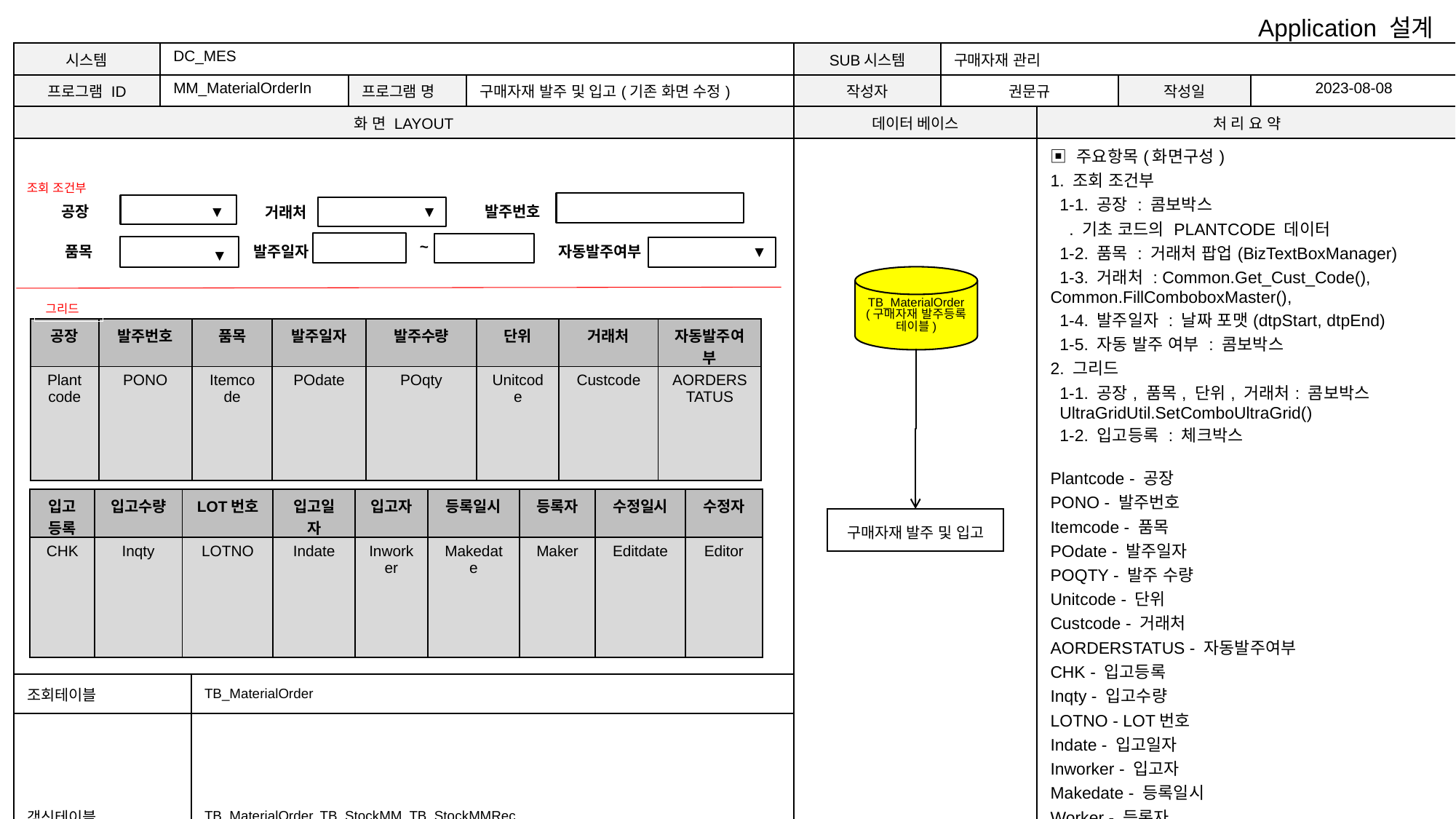

Application 설계
| 시스템 | DC\_MES |  |  |  | SUB시스템 | 구매자재 관리 |  |  |  |
| --- | --- | --- | --- | --- | --- | --- | --- | --- | --- |
| 프로그램 ID | MM\_MaterialOrderIn |  | 프로그램 명 | 구매자재 발주 및 입고(기존 화면 수정) | 작성자 | 권문규 |  | 작성일 | 2023-08-08 |
| 화 면 LAYOUT |  |  |  |  | 데이터 베이스 |  | 처 리 요 약 |  |  |
|  |  |  |  |  |  |  | ▣ 주요항목(화면구성) 1. 조회 조건부 1-1. 공장 : 콤보박스 . 기초 코드의 PLANTCODE 데이터 1-2. 품목 : 거래처 팝업(BizTextBoxManager) 1-3. 거래처 : Common.Get\_Cust\_Code(), Common.FillComboboxMaster(), 1-4. 발주일자 : 날짜 포맷(dtpStart, dtpEnd) 1-5. 자동 발주 여부 : 콤보박스 2. 그리드 1-1. 공장, 품목, 단위, 거래처: 콤보박스 UltraGridUtil.SetComboUltraGrid() 1-2. 입고등록 : 체크박스 Plantcode - 공장 PONO - 발주번호 Itemcode - 품목 POdate - 발주일자 POQTY - 발주 수량 Unitcode - 단위 Custcode - 거래처 AORDERSTATUS - 자동발주여부 CHK - 입고등록 Inqty - 입고수량 LOTNO - LOT번호 Indate - 입고일자 Inworker - 입고자 Makedate - 등록일시 Worker - 등록자 Editdate - 수정일시 Editor - 수정자 |  |  |
| 조회테이블 |  | TB\_MaterialOrder |  |  |  |  |  |  |  |
| 갱신테이블 |  | TB\_MaterialOrder, TB\_StockMM, TB\_StockMMRec |  |  |  |  |  |  |  |
조회 조건부

▼
공장
▼

발주번호
거래처

~
품목

자동발주여부
발주일자

▼

▼

TB_MaterialOrder
(구매자재 발주등록 테이블)
그리드
| 공장 | 발주번호 | 품목 | 발주일자 | 발주수량 | 단위 | 거래처 | 자동발주여부 |
| --- | --- | --- | --- | --- | --- | --- | --- |
| Plantcode | PONO | Itemcode | POdate | POqty | Unitcode | Custcode | AORDERSTATUS |
| 입고등록 | 입고수량 | LOT번호 | 입고일자 | 입고자 | 등록일시 | 등록자 | 수정일시 | 수정자 |
| --- | --- | --- | --- | --- | --- | --- | --- | --- |
| CHK | Inqty | LOTNO | Indate | Inworker | Makedate | Maker | Editdate | Editor |
구매자재 발주 및 입고